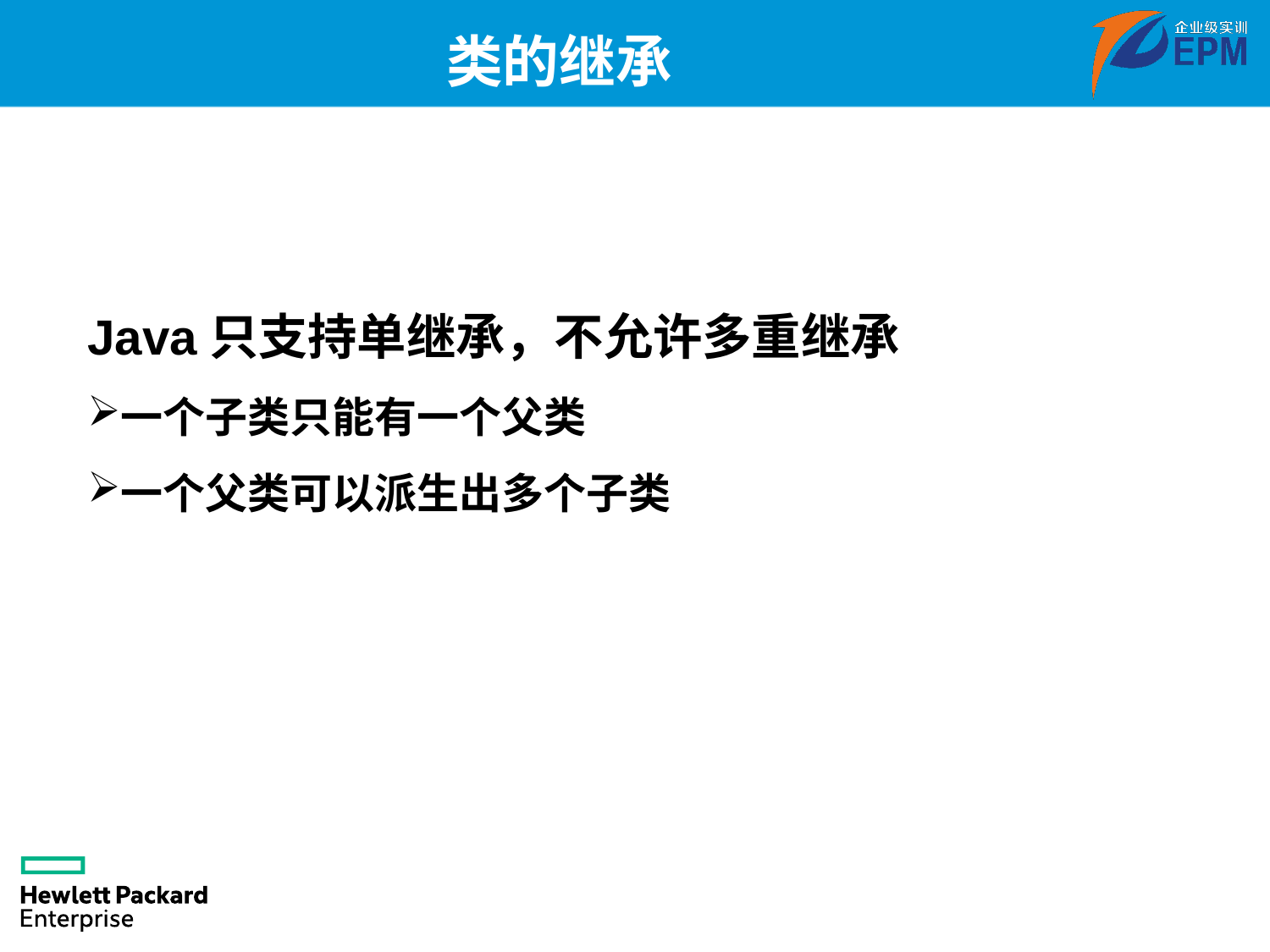

类的继承
Java只支持单继承，不允许多重继承
一个子类只能有一个父类
一个父类可以派生出多个子类